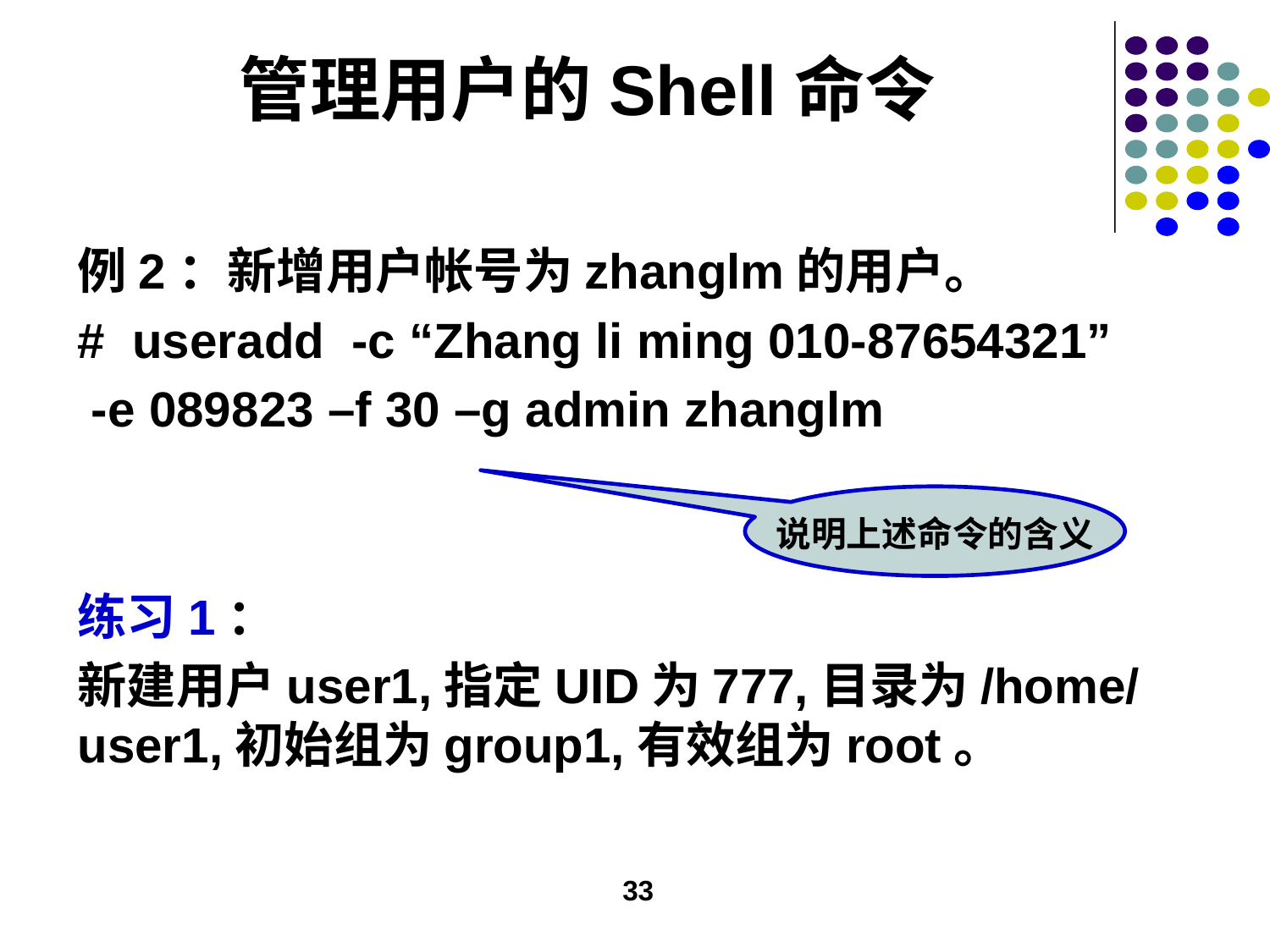

# 管理用户的Shell命令
例2：新增用户帐号为zhanglm的用户。
#  useradd  -c “Zhang li ming 010-87654321”
 -e 089823 –f 30 –g admin zhanglm

练习1：
新建用户user1,指定UID为777,目录为/home/user1,初始组为group1,有效组为root。

说明上述命令的含义
33